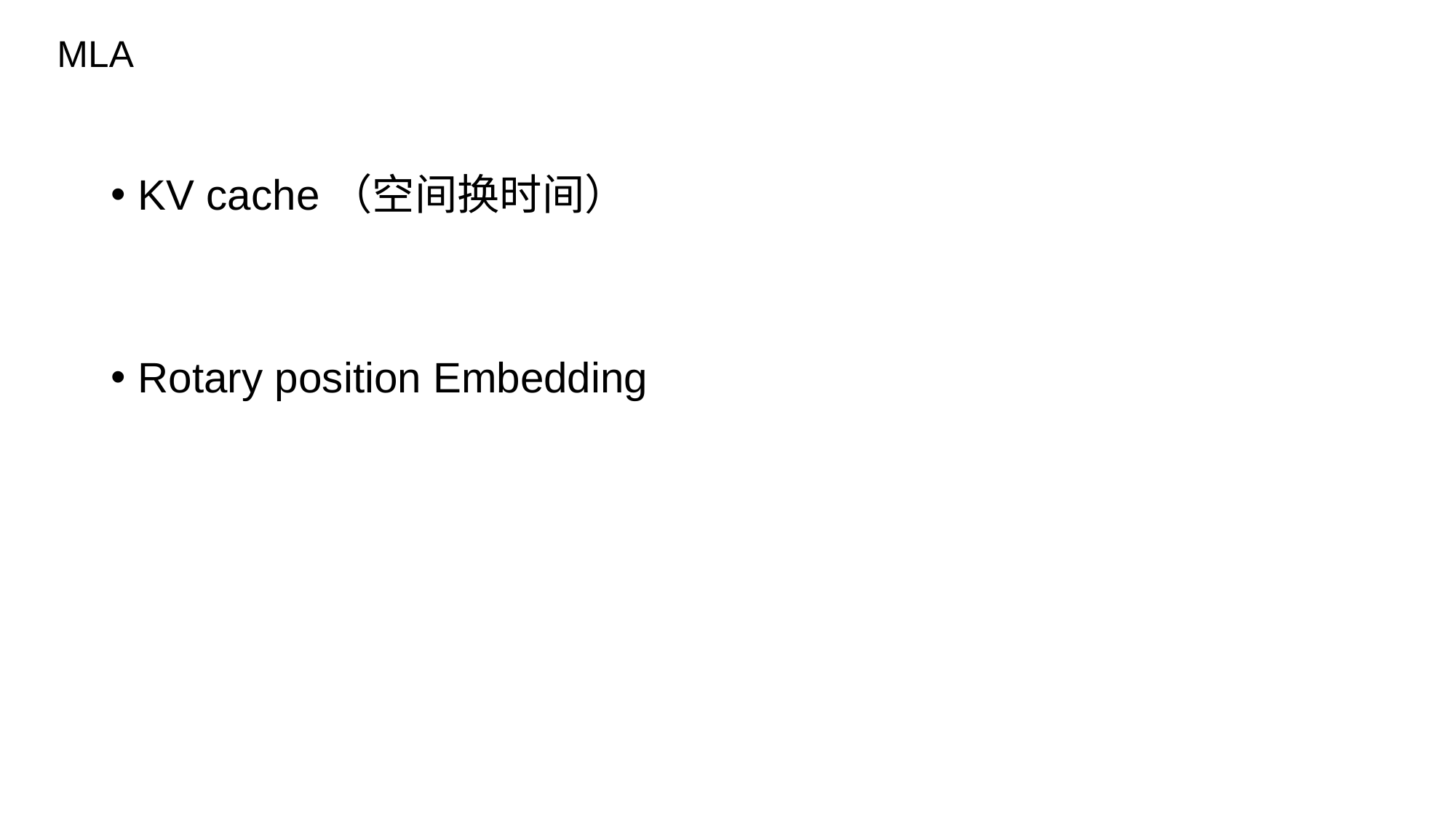

# MLA
KV cache（空间换时间）

Rotary position Embedding